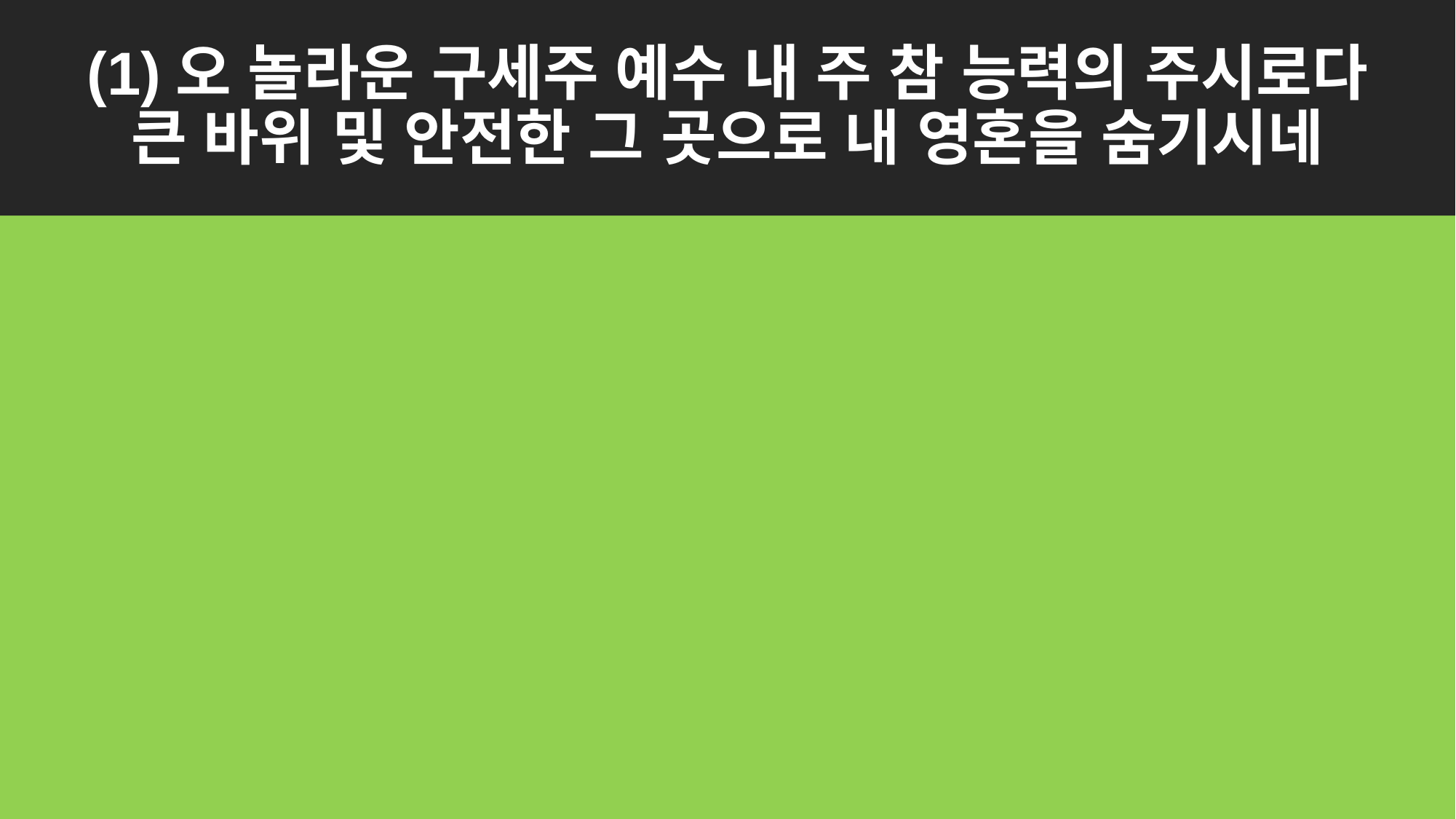

# (1)오 놀라운 구세주 예수 내 주 참 능력의 주시로다 큰 바위 및 안전한 그 곳으로 내 영혼을 숨기시네